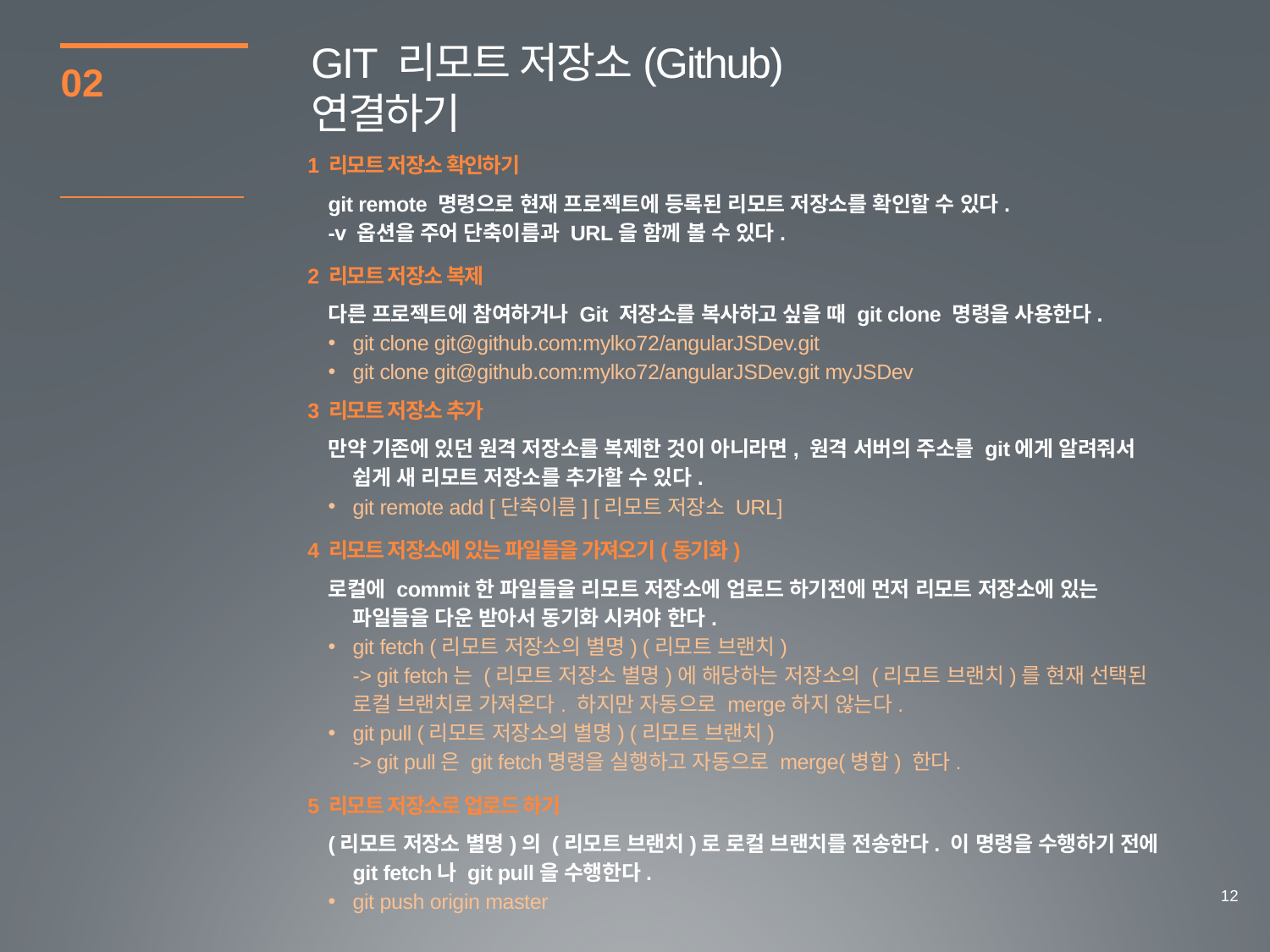

GIT 리모트 저장소(Github) 연결하기
02
1 리모트 저장소 확인하기
git remote 명령으로 현재 프로젝트에 등록된 리모트 저장소를 확인할 수 있다.
-v 옵션을 주어 단축이름과 URL을 함께 볼 수 있다.
2 리모트 저장소 복제
다른 프로젝트에 참여하거나 Git 저장소를 복사하고 싶을 때 git clone 명령을 사용한다.
git clone git@github.com:mylko72/angularJSDev.git
git clone git@github.com:mylko72/angularJSDev.git myJSDev
3 리모트 저장소 추가
만약 기존에 있던 원격 저장소를 복제한 것이 아니라면, 원격 서버의 주소를 git에게 알려줘서 쉽게 새 리모트 저장소를 추가할 수 있다.
git remote add [단축이름] [리모트 저장소 URL]
4 리모트 저장소에 있는 파일들을 가져오기(동기화)
로컬에 commit한 파일들을 리모트 저장소에 업로드 하기전에 먼저 리모트 저장소에 있는 파일들을 다운 받아서 동기화 시켜야 한다.
git fetch (리모트 저장소의 별명) (리모트 브랜치)
-> git fetch는 (리모트 저장소 별명)에 해당하는 저장소의 (리모트 브랜치)를 현재 선택된 로컬 브랜치로 가져온다. 하지만 자동으로 merge하지 않는다.
git pull (리모트 저장소의 별명) (리모트 브랜치)
-> git pull은 git fetch명령을 실행하고 자동으로 merge(병합) 한다.
5 리모트 저장소로 업로드 하기
(리모트 저장소 별명)의 (리모트 브랜치)로 로컬 브랜치를 전송한다. 이 명령을 수행하기 전에 git fetch나 git pull을 수행한다.
git push origin master